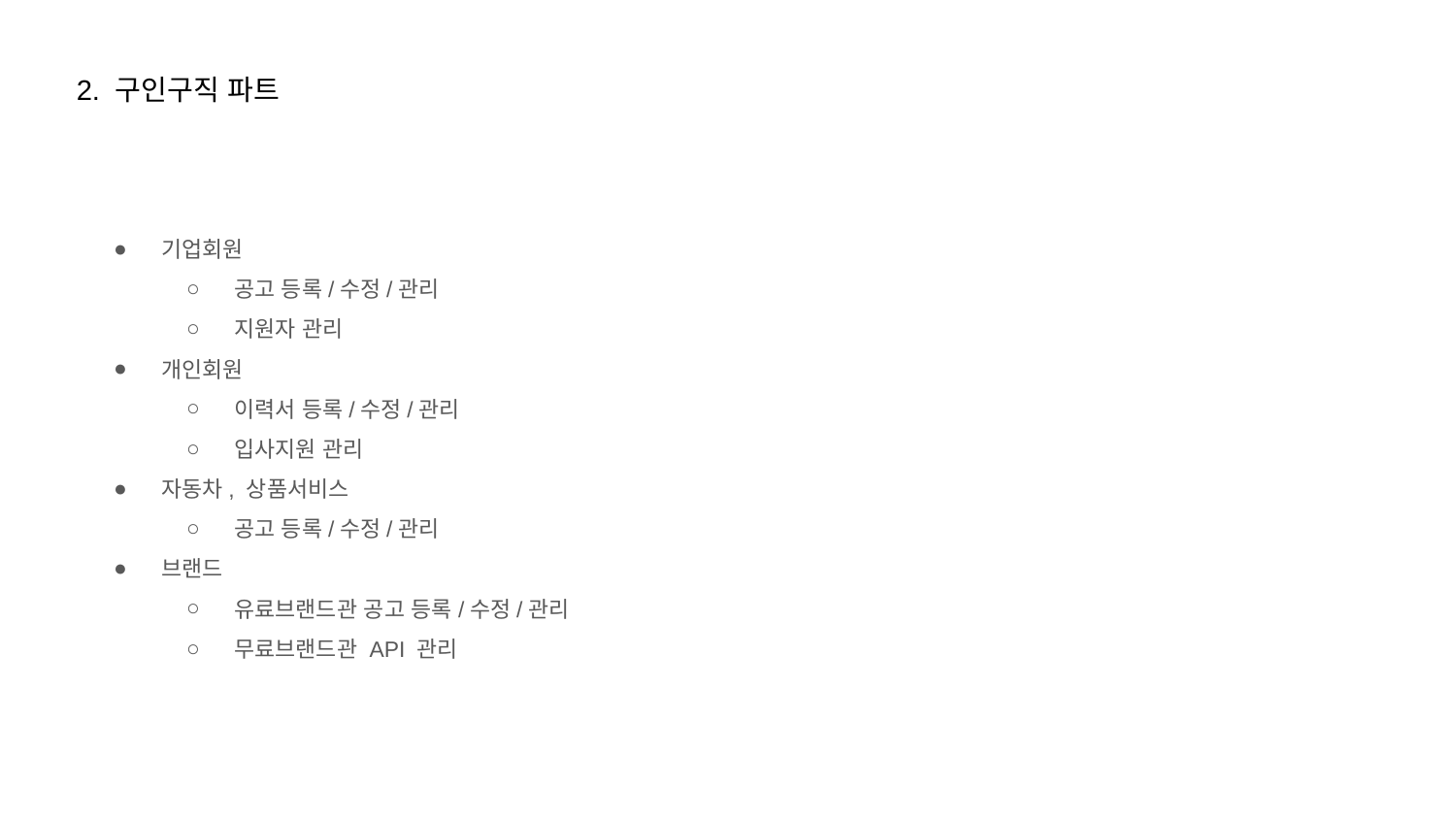

2. 구인구직 파트
기업회원
공고 등록/수정/관리
지원자 관리
개인회원
이력서 등록/수정/관리
입사지원 관리
자동차, 상품서비스
공고 등록/수정/관리
브랜드
유료브랜드관 공고 등록/수정/관리
무료브랜드관 API 관리